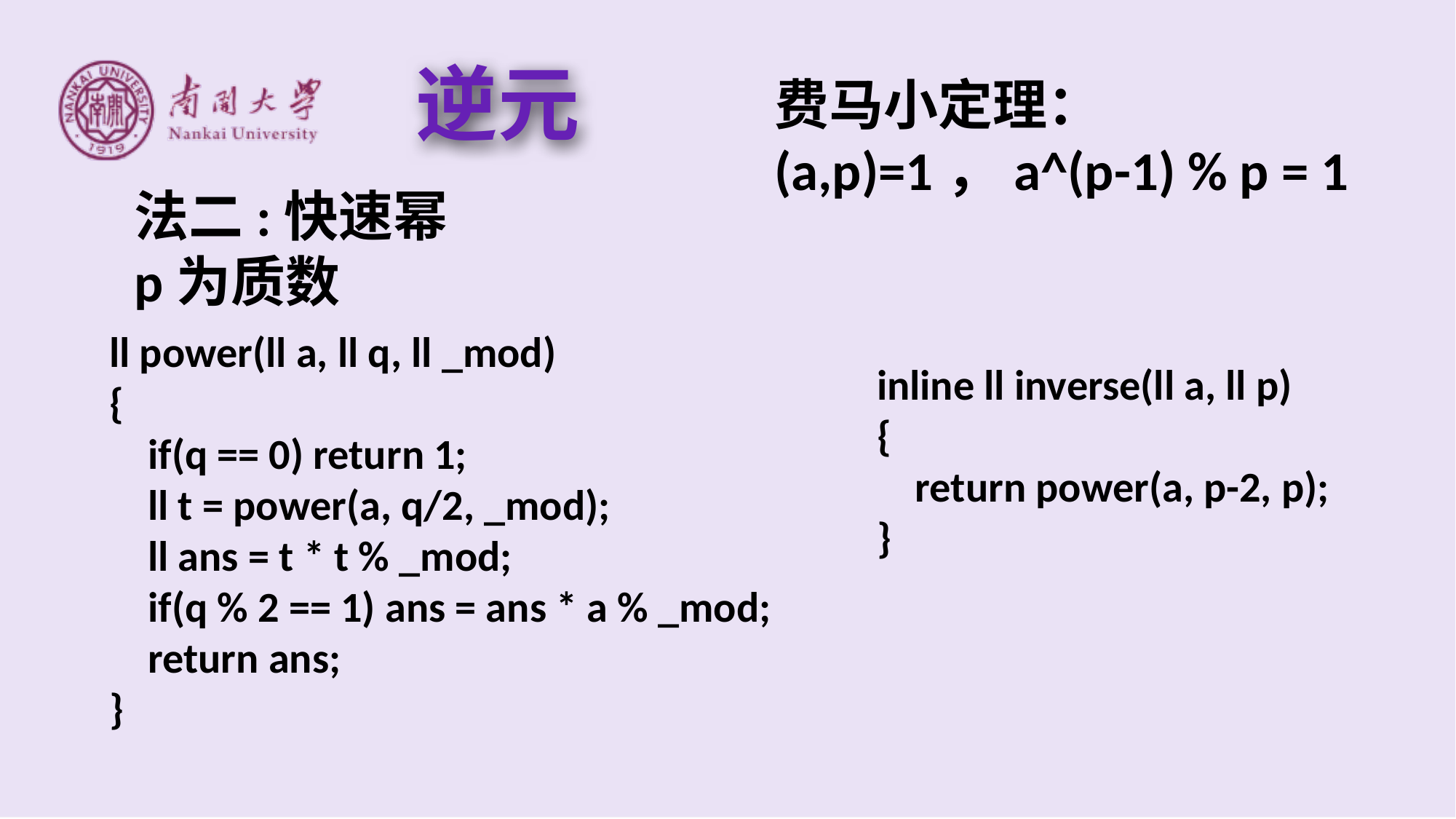

逆元
费马小定理：
(a,p)=1，a^(p-1) % p = 1
法二:快速幂
p为质数
ll power(ll a, ll q, ll _mod)
{
    if(q == 0) return 1;
    ll t = power(a, q/2, _mod);
    ll ans = t * t % _mod;
    if(q % 2 == 1) ans = ans * a % _mod;
    return ans;
}
inline ll inverse(ll a, ll p)
{
    return power(a, p-2, p);
}